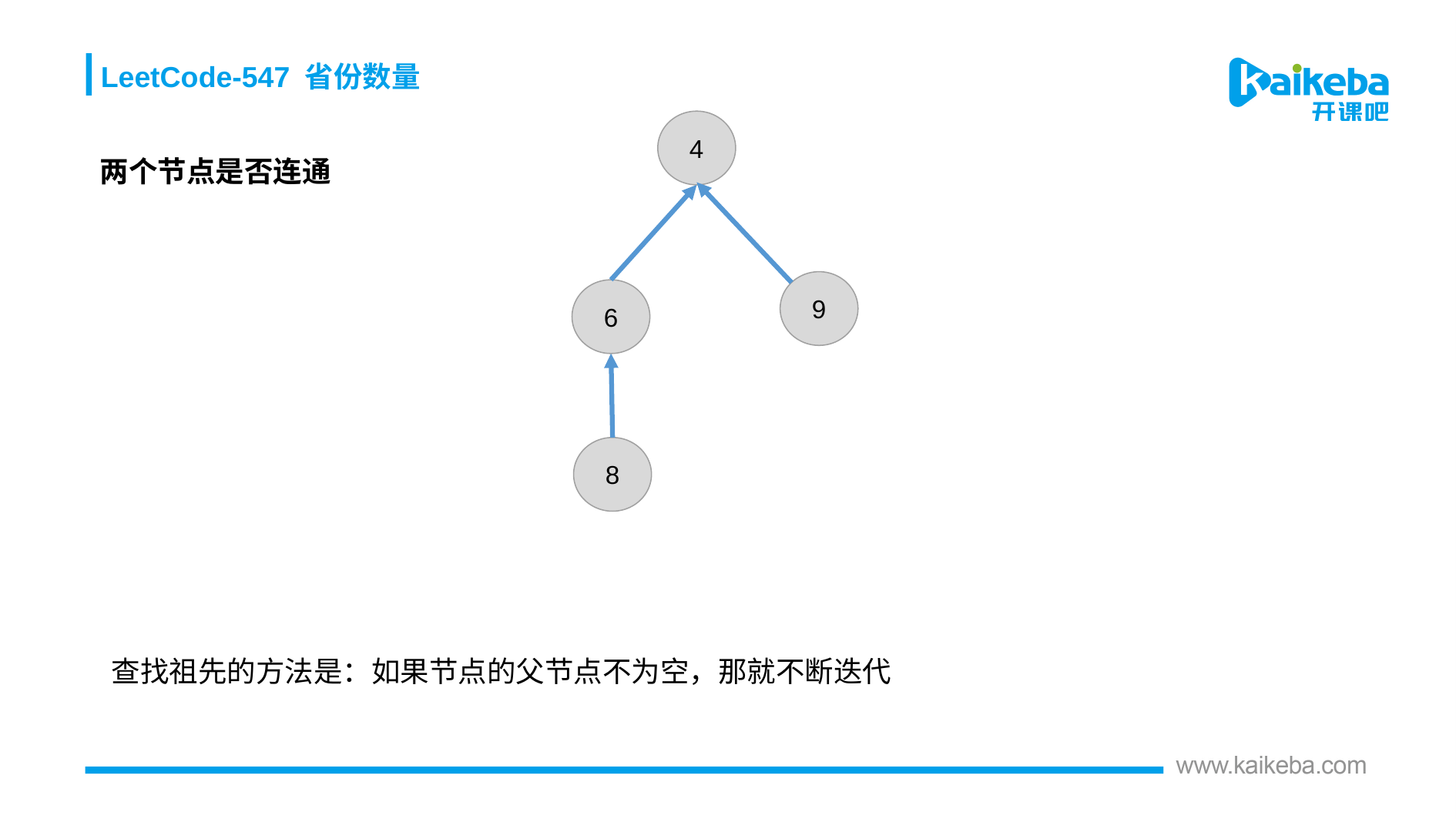

LeetCode-547 省份数量
4
两个节点是否连通
9
6
8

查找祖先的方法是：如果节点的父节点不为空，那就不断迭代